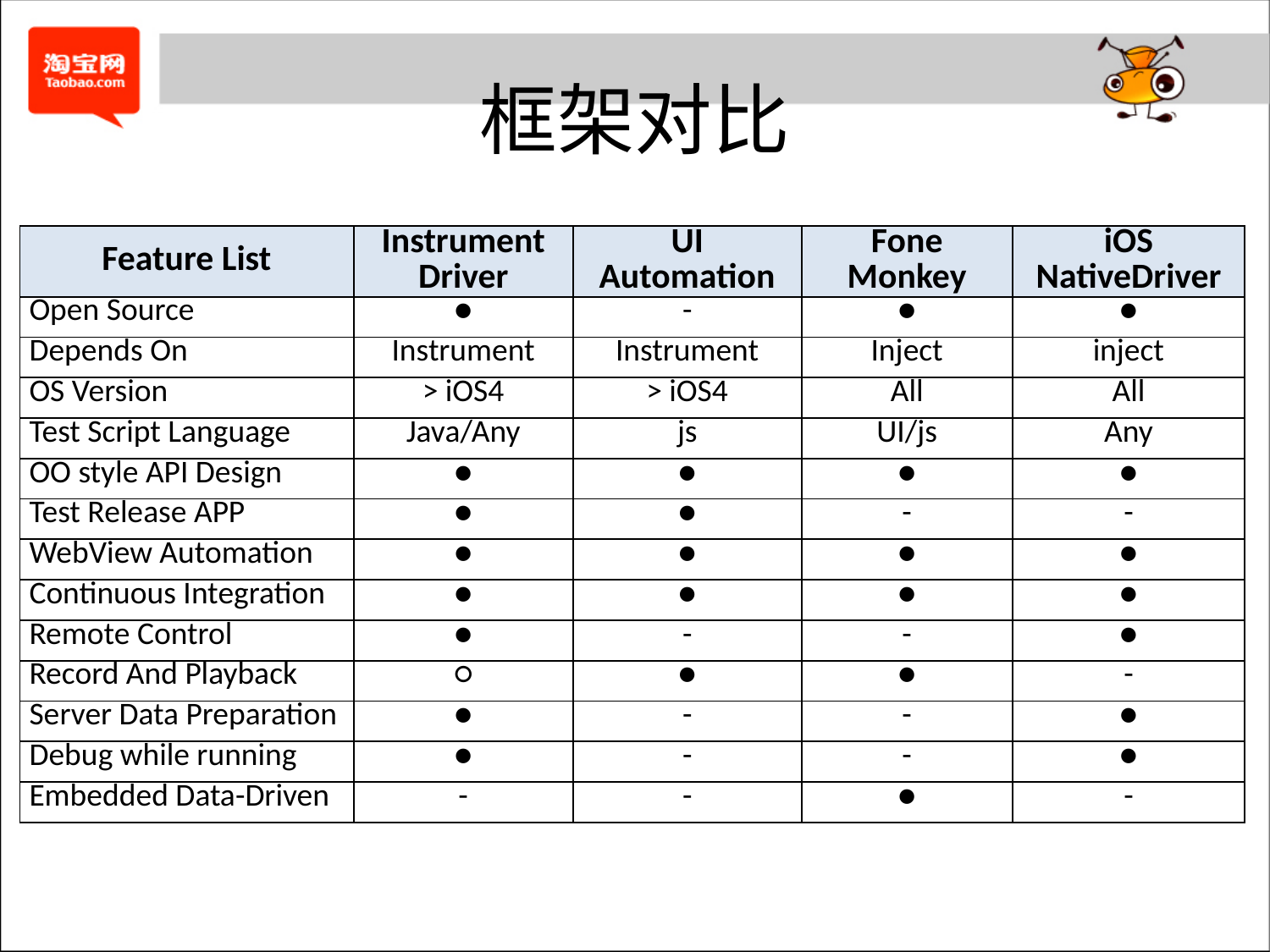

# 框架对比

| Feature List | Instrument Driver | UI Automation | Fone Monkey | iOS NativeDriver |
| --- | --- | --- | --- | --- |
| Open Source | ● | - | ● | ● |
| Depends On | Instrument | Instrument | Inject | inject |
| OS Version | > iOS4 | > iOS4 | All | All |
| Test Script Language | Java/Any | js | UI/js | Any |
| OO style API Design | ● | ● | ● | ● |
| Test Release APP | ● | ● | - | - |
| WebView Automation | ● | ● | ● | ● |
| Continuous Integration | ● | ● | ● | ● |
| Remote Control | ● | - | - | ● |
| Record And Playback | ○ | ● | ● | - |
| Server Data Preparation | ● | - | - | ● |
| Debug while running | ● | - | - | ● |
| Embedded Data-Driven | - | - | ● | - |